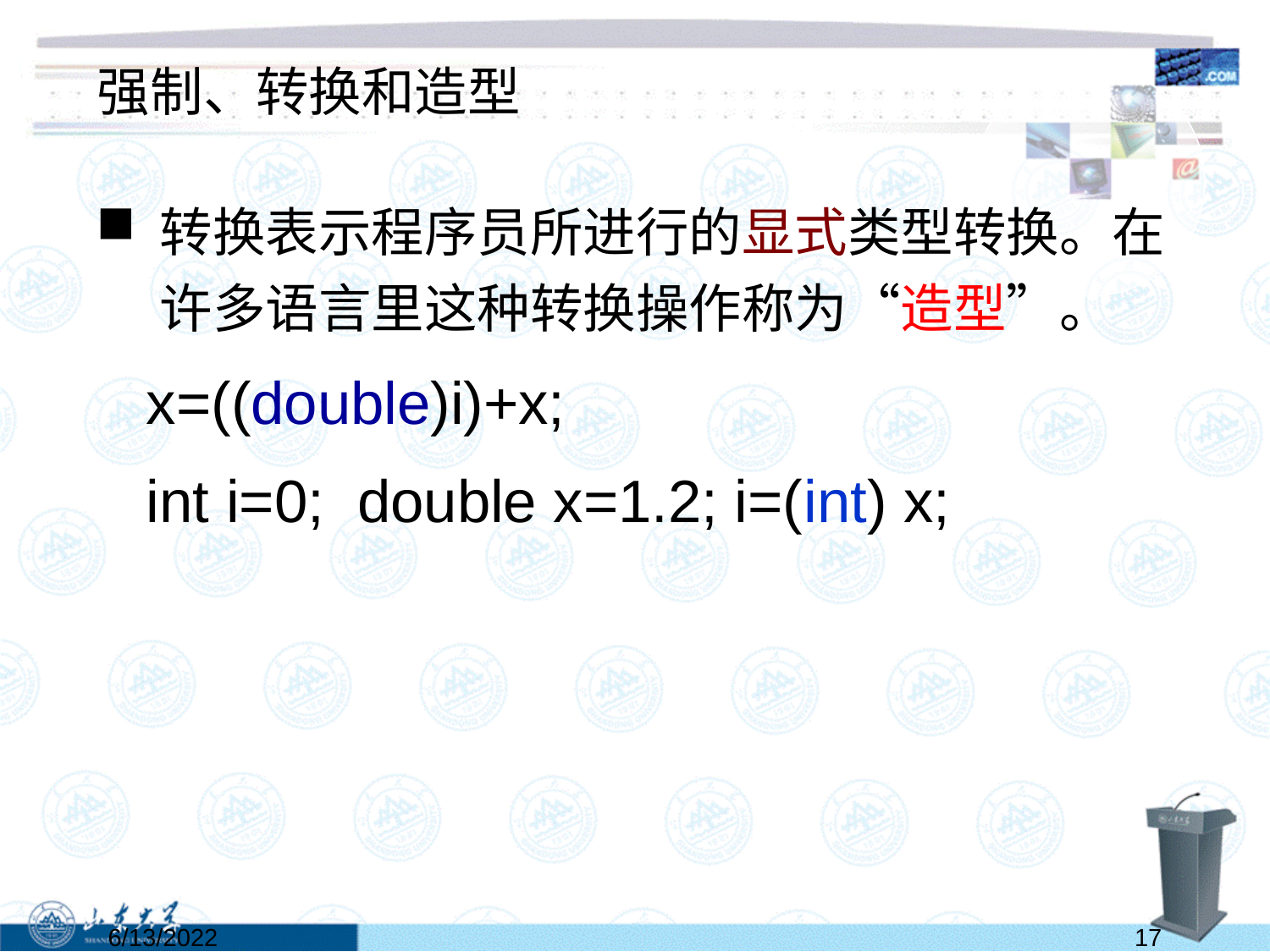

# 强制、转换和造型
转换表示程序员所进行的显式类型转换。在许多语言里这种转换操作称为“造型”。
   x=((double)i)+x;
   int i=0;  double x=1.2; i=(int) x;
6/13/2022
17